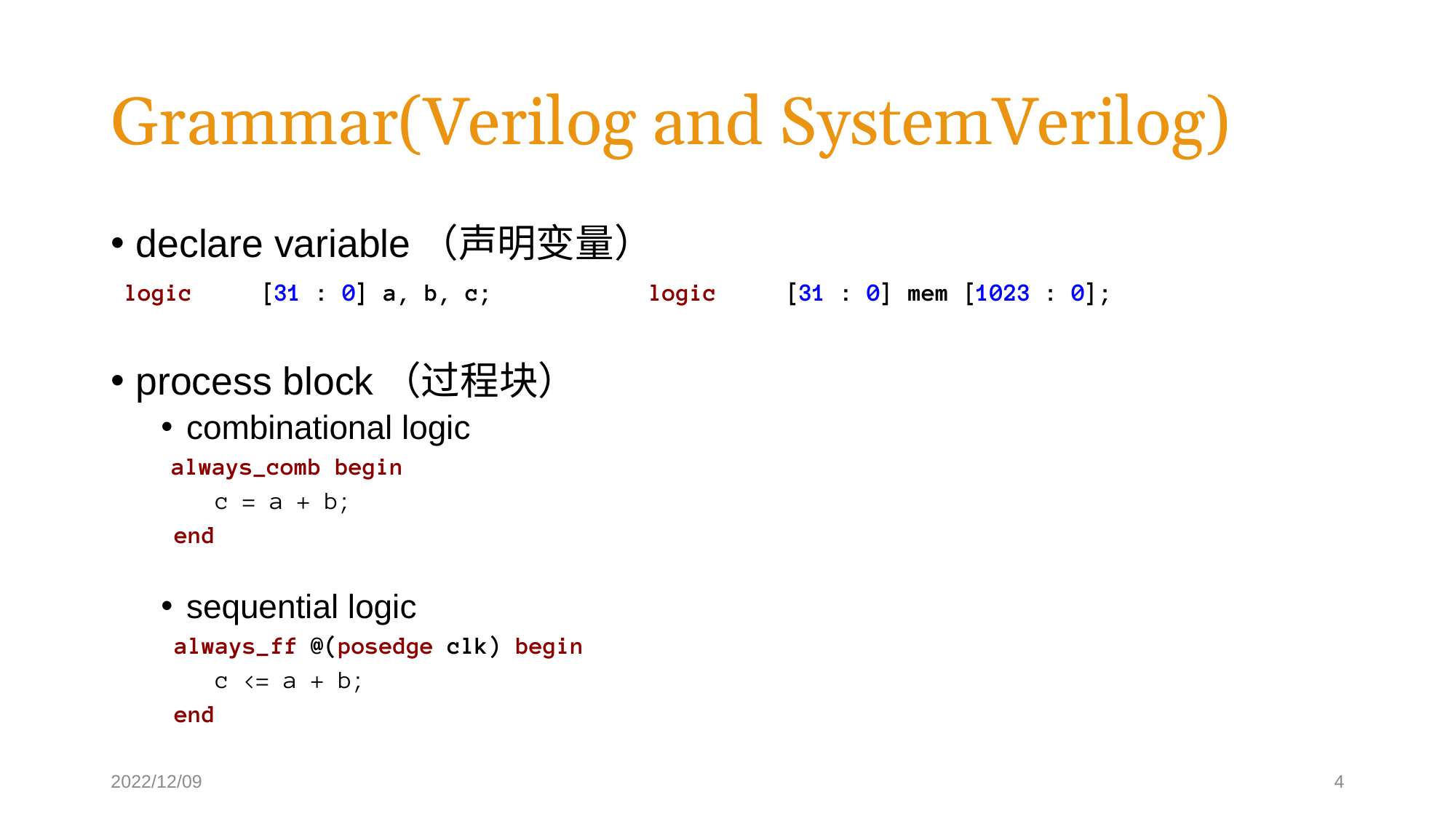

# Grammar(Verilog and SystemVerilog)
declare variable（声明变量）
 logic     [31 : 0] a, b, c;	          logic     [31 : 0] mem [1023 : 0];

process block（过程块）
combinational logic
 always_comb begin
    c = a + b;
 end

sequential logic
 always_ff @(posedge clk) begin
    c <= a + b;
 end
2022/12/09
4